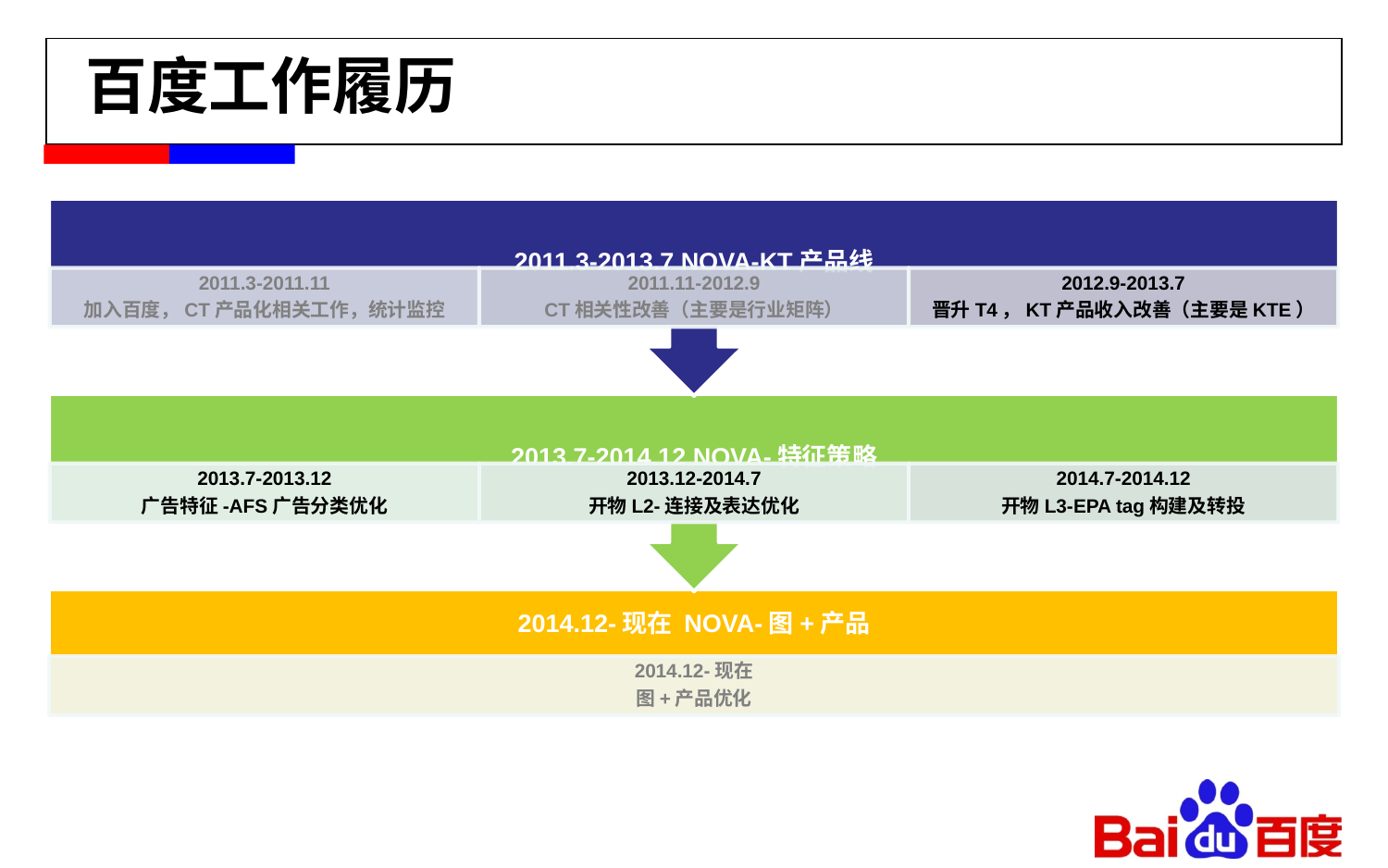

百度工作履历
2014.12-现在 NOVA-图+产品
2014.12-现在
图+产品优化
2013.7-2014.12 NOVA-特征策略
2013.7-2013.12
广告特征-AFS广告分类优化
2013.12-2014.7
开物L2-连接及表达优化
2014.7-2014.12
开物L3-EPA tag构建及转投
2011.3-2013.7 NOVA-KT产品线
2011.3-2011.11
加入百度，CT产品化相关工作，统计监控
2011.11-2012.9
CT相关性改善（主要是行业矩阵）
2012.9-2013.7
晋升T4，KT产品收入改善（主要是KTE）